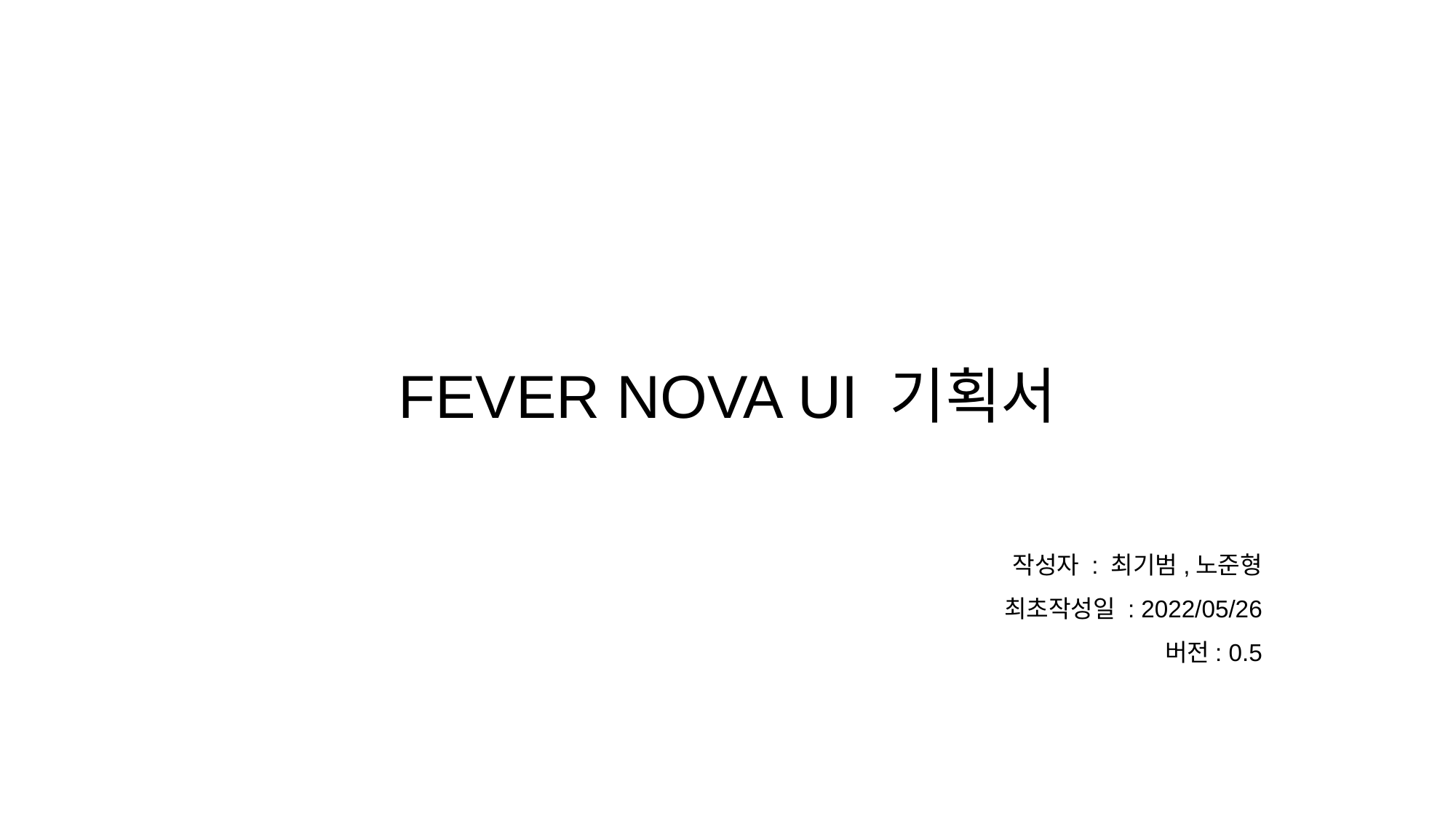

# FEVER NOVA UI 기획서
작성자 : 최기범,노준형
최초작성일 : 2022/05/26
버전: 0.5